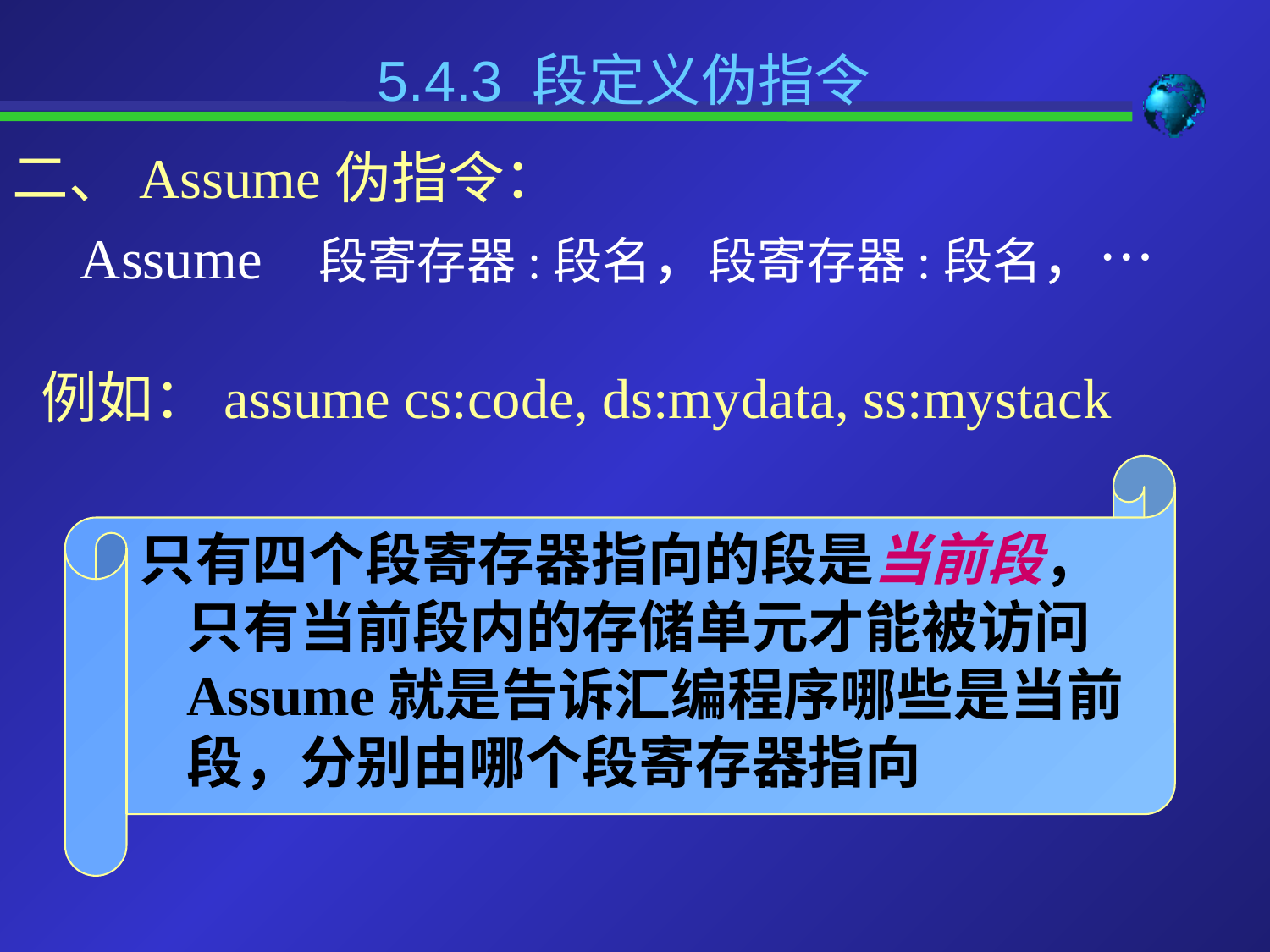

5.4.3 段定义伪指令
二、Assume伪指令：
Assume   段寄存器:段名，段寄存器:段名，…
例如：assume cs:code, ds:mydata, ss:mystack
只有四个段寄存器指向的段是当前段，只有当前段内的存储单元才能被访问Assume就是告诉汇编程序哪些是当前段，分别由哪个段寄存器指向
45